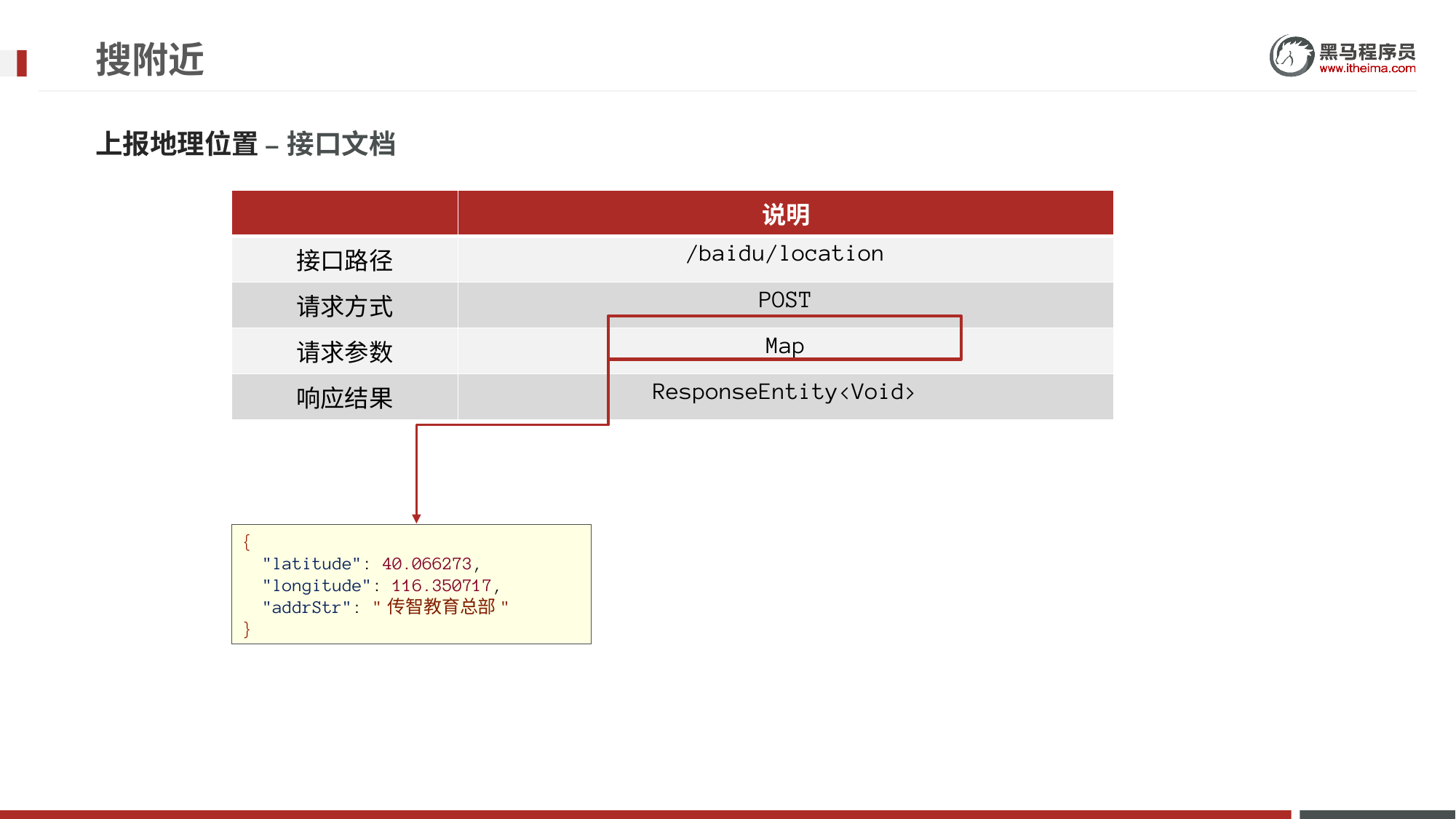

# 搜附近
上报地理位置-接口文档
|  | 说明 |
| --- | --- |
| 接口路径 | /baidu/location |
| 请求方式 | POST |
| 请求参数 | Map |
| 响应结果 | ResponseEntity<Void> |

{
  "latitude": 40.066273,
  "longitude": 116.350717,
  "addrStr": "传智教育总部"
}